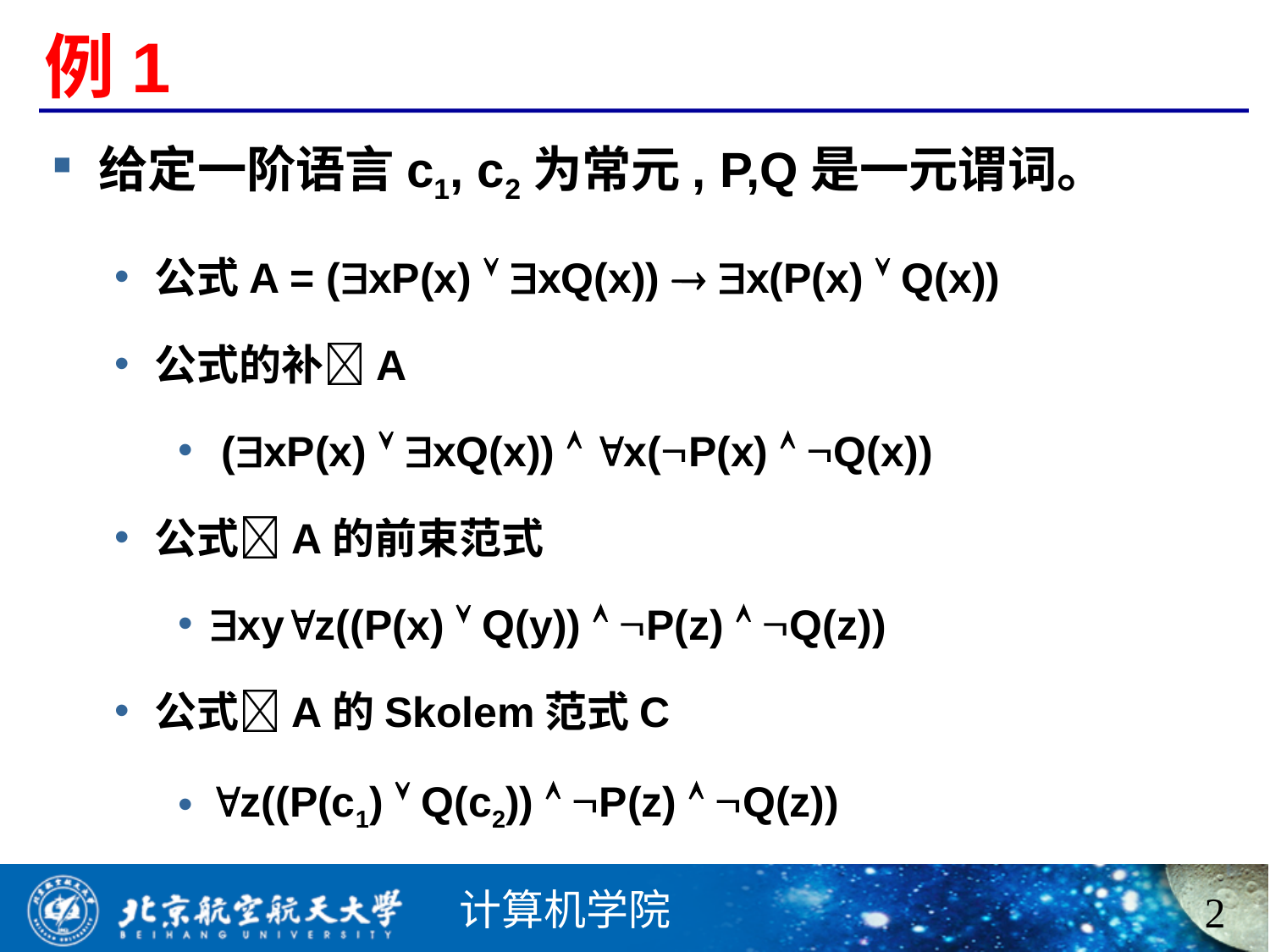

# 例1
给定一阶语言c1, c2为常元, P,Q是一元谓词。
公式A = (∃xP(x) ∨ ∃xQ(x)) → ∃x(P(x) ∨ Q(x))
公式的补¬A
 (∃xP(x) ∨ ∃xQ(x)) ∧ ∀x(¬P(x) ∧ ¬Q(x))
公式¬A的前束范式
∃xy∀z((P(x) ∨ Q(y)) ∧ ¬P(z) ∧ ¬Q(z))
公式¬A的Skolem范式C
∀z((P(c1) ∨ Q(c2)) ∧ ¬P(z) ∧ ¬Q(z))